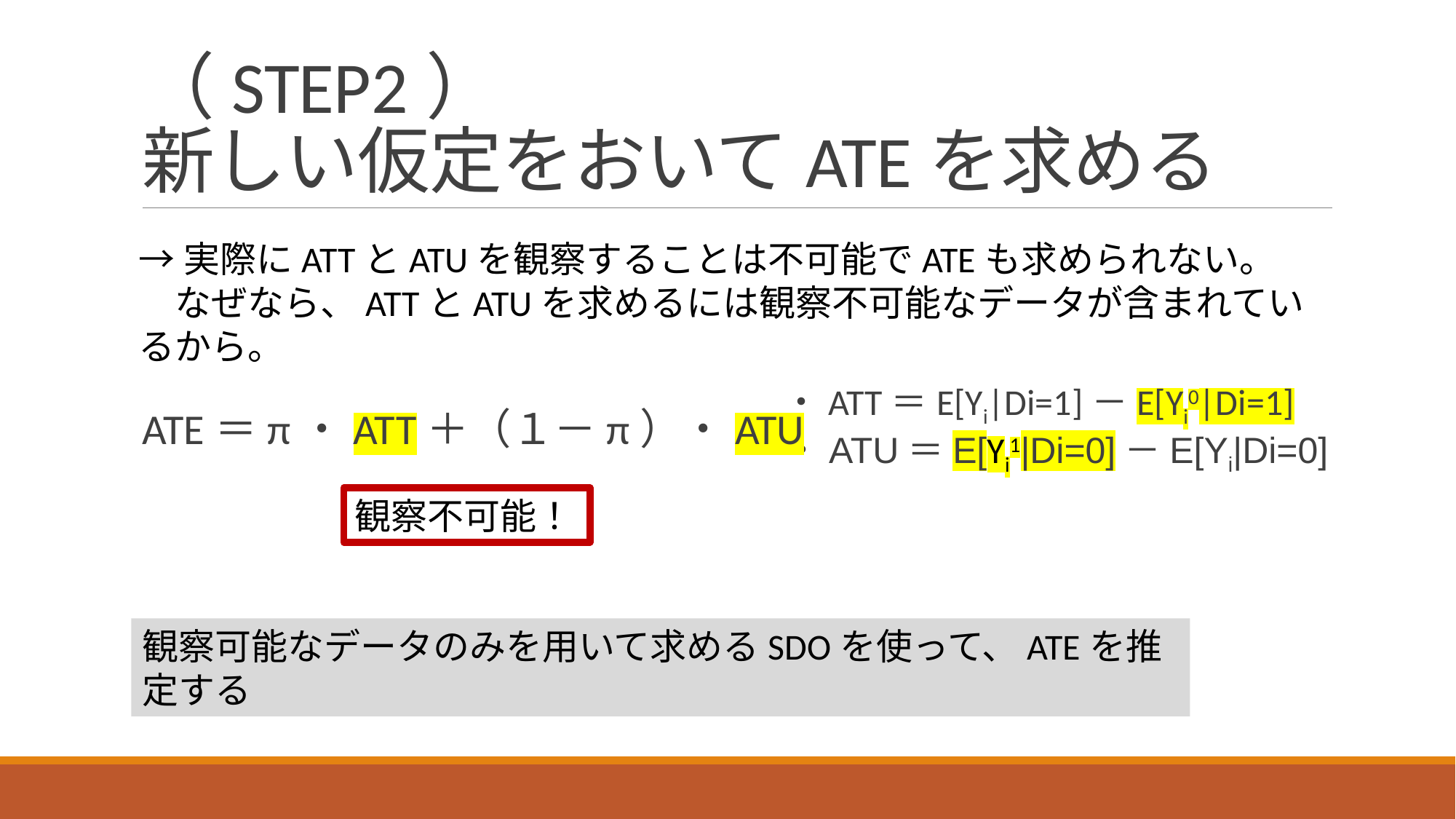

# （STEP2） 新しい仮定をおいてATEを求める
→実際にATTとATUを観察することは不可能でATEも求められない。
　なぜなら、ATTとATUを求めるには観察不可能なデータが含まれているから。
・ATT＝E[Yi|Di=1]－E[Yi0|Di=1]

ATE＝π・ATT＋（１－π）・ATU

・ATU＝E[Yi1|Di=0]－E[Yi|Di=0]
観察不可能！
観察可能なデータのみを用いて求めるSDOを使って、ATEを推定する